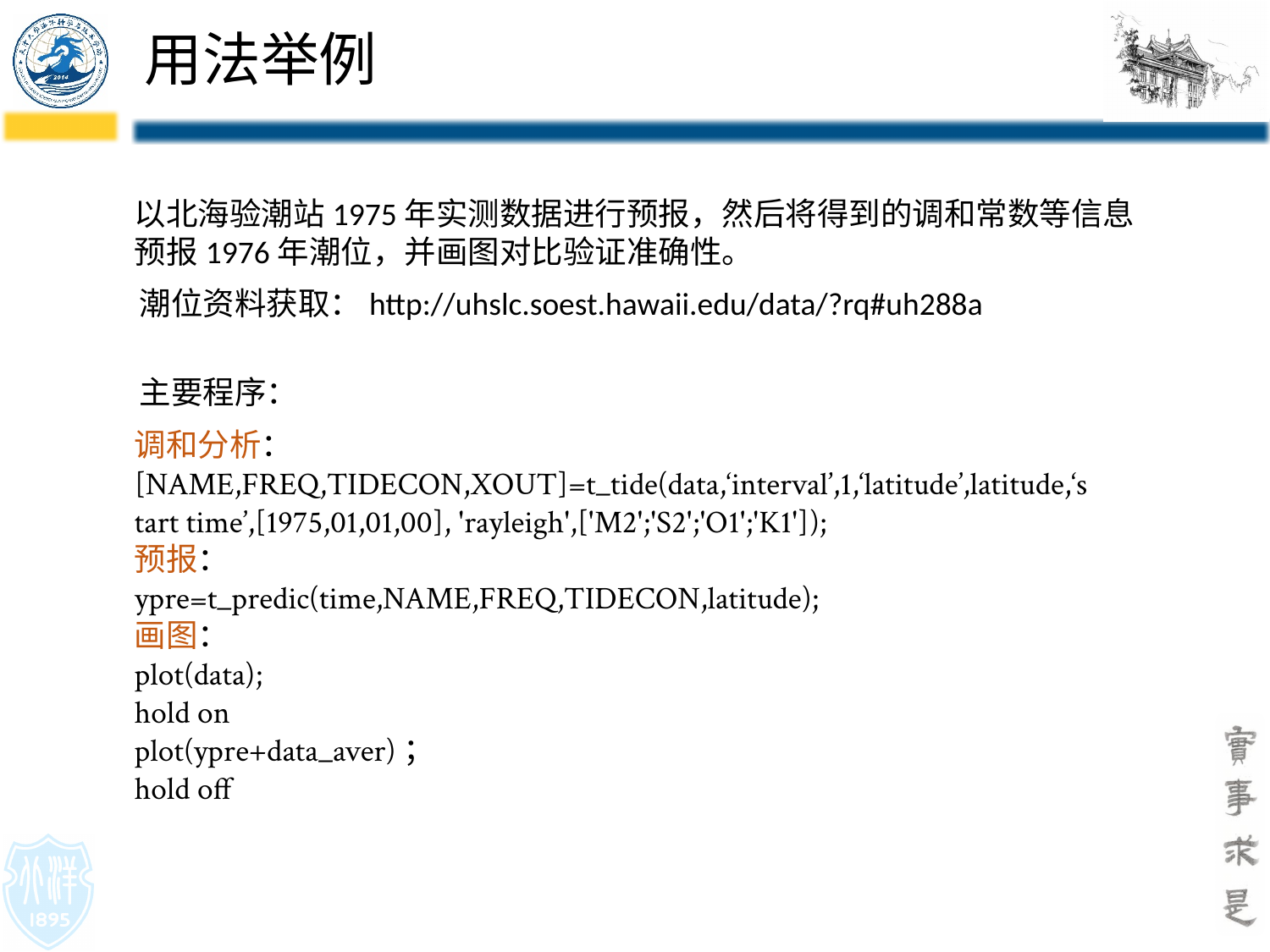

# 用法举例
以北海验潮站1975年实测数据进行预报，然后将得到的调和常数等信息预报1976年潮位，并画图对比验证准确性。
潮位资料获取：http://uhslc.soest.hawaii.edu/data/?rq#uh288a
主要程序：
调和分析：
[NAME,FREQ,TIDECON,XOUT]=t_tide(data,‘interval’,1,‘latitude’,latitude,‘start time’,[1975,01,01,00], 'rayleigh',['M2';'S2';'O1';'K1']);
预报：
ypre=t_predic(time,NAME,FREQ,TIDECON,latitude);
画图：
plot(data);
hold on
plot(ypre+data_aver)；
hold off